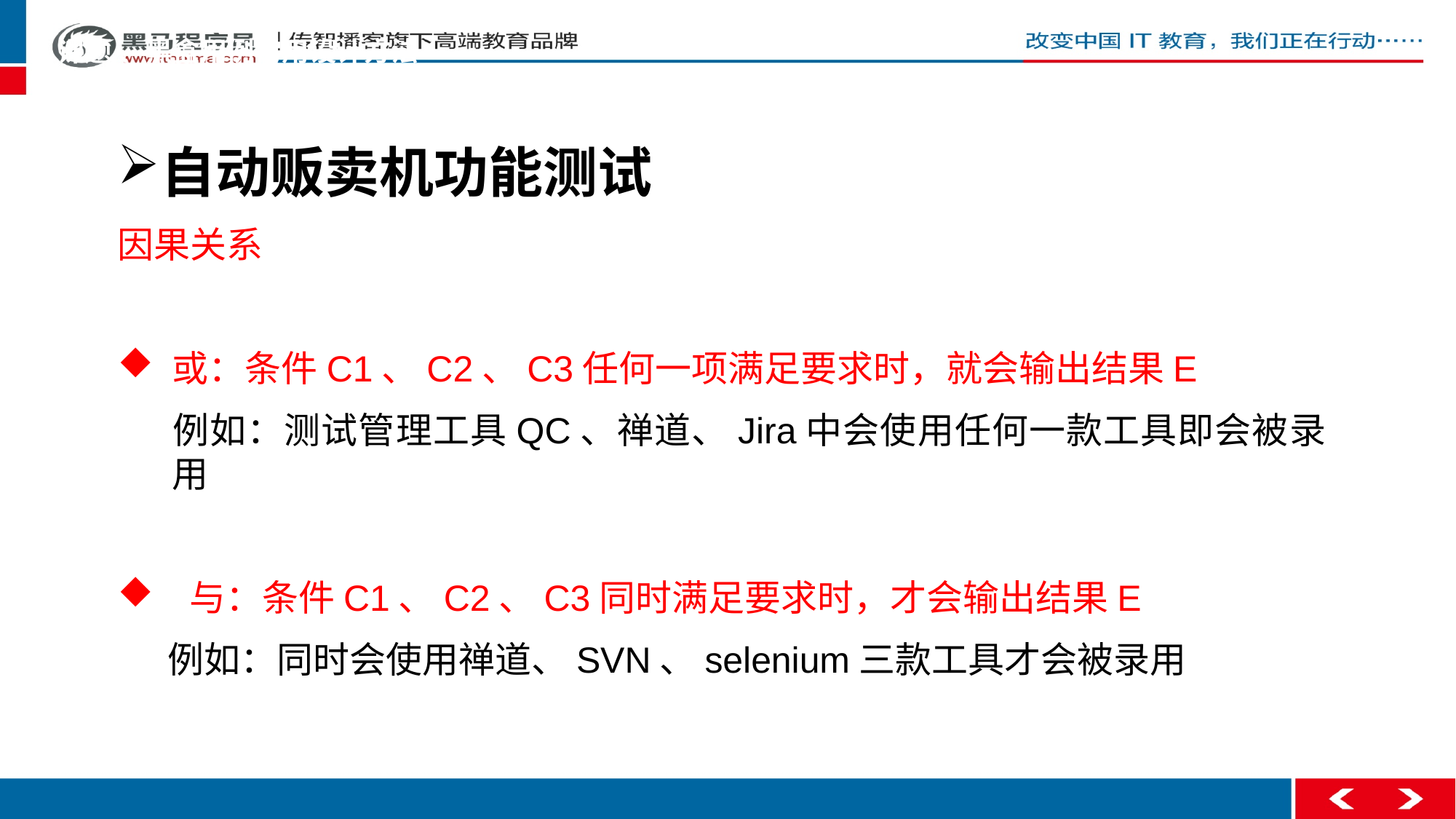

课题 、黑盒用例常用设计方法
自动贩卖机功能测试
因果关系

或：条件C1、C2、C3任何一项满足要求时，就会输出结果E
     例如：测试管理工具QC、禅道、Jira中会使用任何一款工具即会被录用

 与：条件C1、C2、C3同时满足要求时，才会输出结果E
     例如：同时会使用禅道、SVN、selenium三款工具才会被录用